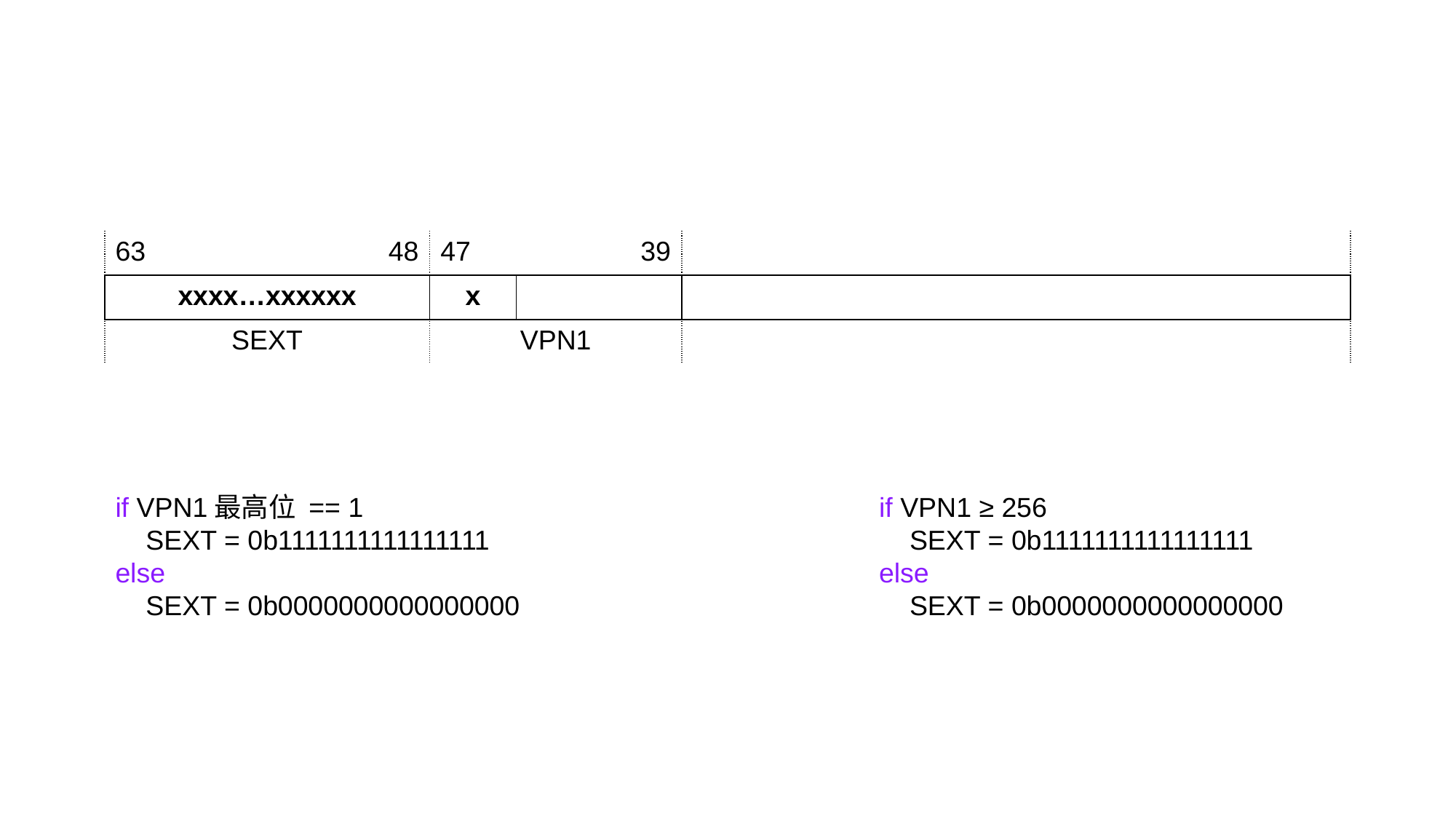

| 63 | 48 | 47 | 0 |
| --- | --- | --- | --- |
|  |  | ? |  |
| SEXT |  |  |  |
| 63 | 48 | 47 | 0 |
| --- | --- | --- | --- |
| 0000…000000000 |  | ? |  |
| SEXT |  |  |  |
| 63 | 48 | 47 | 0 |
| --- | --- | --- | --- |
| 1111…111111111 |  | ? |  |
| SEXT |  |  |  |
| 63 | 48 | 47 | 39 |  |
| --- | --- | --- | --- | --- |
| xxxx…xxxxxx |  | x |  |  |
| SEXT |  | VPN1 |  |  |
if VPN1 ≥ 256
    SEXT = 0b1111111111111111
else
    SEXT = 0b0000000000000000
if VPN1最高位 == 1
    SEXT = 0b1111111111111111
else
    SEXT = 0b0000000000000000